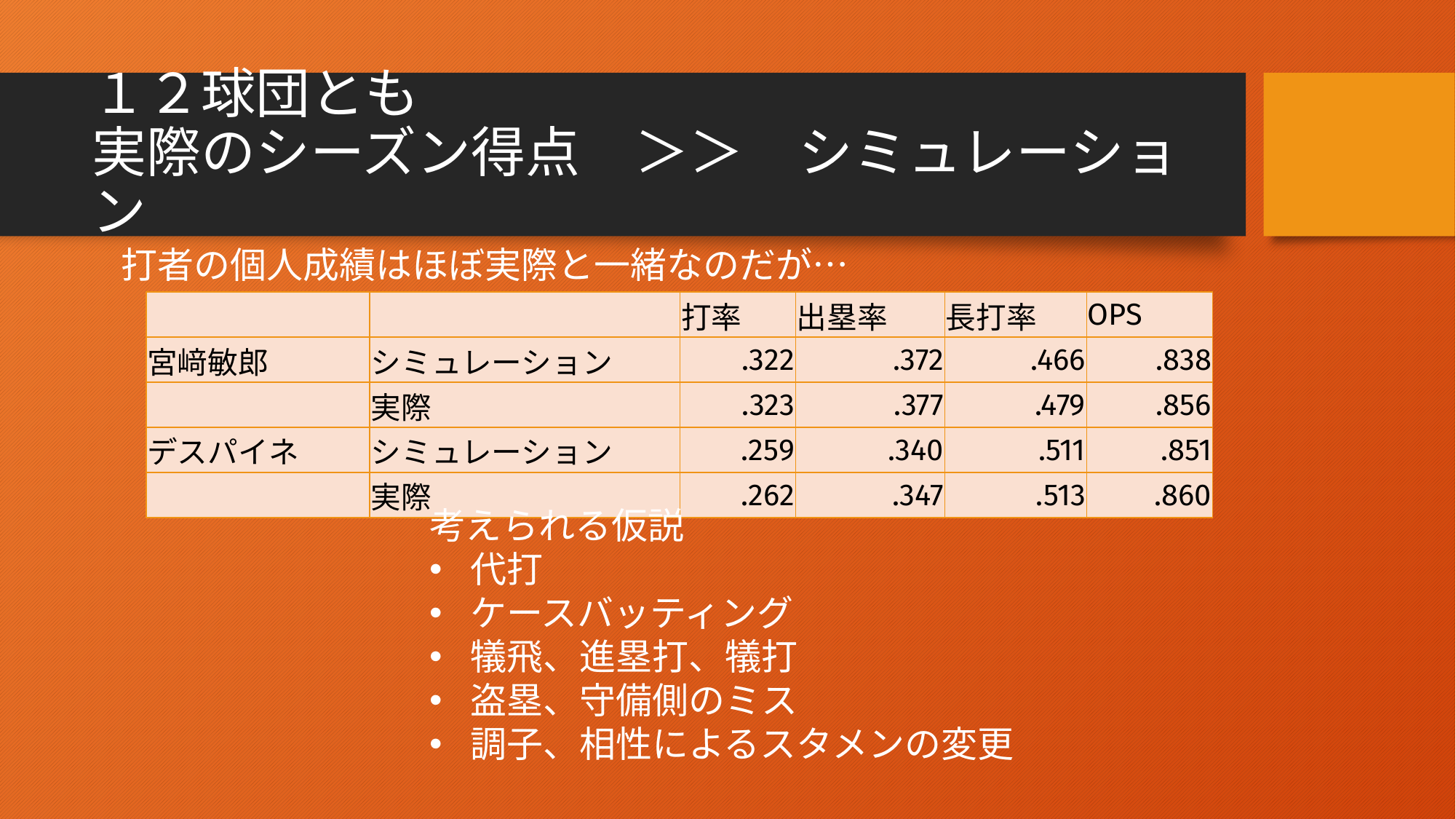

# １２球団とも 実際のシーズン得点　＞＞　シミュレーション
打者の個人成績はほぼ実際と一緒なのだが…
|  |  | 打率 | 出塁率 | 長打率 | OPS |
| --- | --- | --- | --- | --- | --- |
| 宮﨑敏郎 | シミュレーション | .322 | .372 | .466 | .838 |
|  | 実際 | .323 | .377 | .479 | .856 |
| デスパイネ | シミュレーション | .259 | .340 | .511 | .851 |
|  | 実際 | .262 | .347 | .513 | .860 |
考えられる仮説
代打
ケースバッティング
犠飛、進塁打、犠打
盗塁、守備側のミス
調子、相性によるスタメンの変更